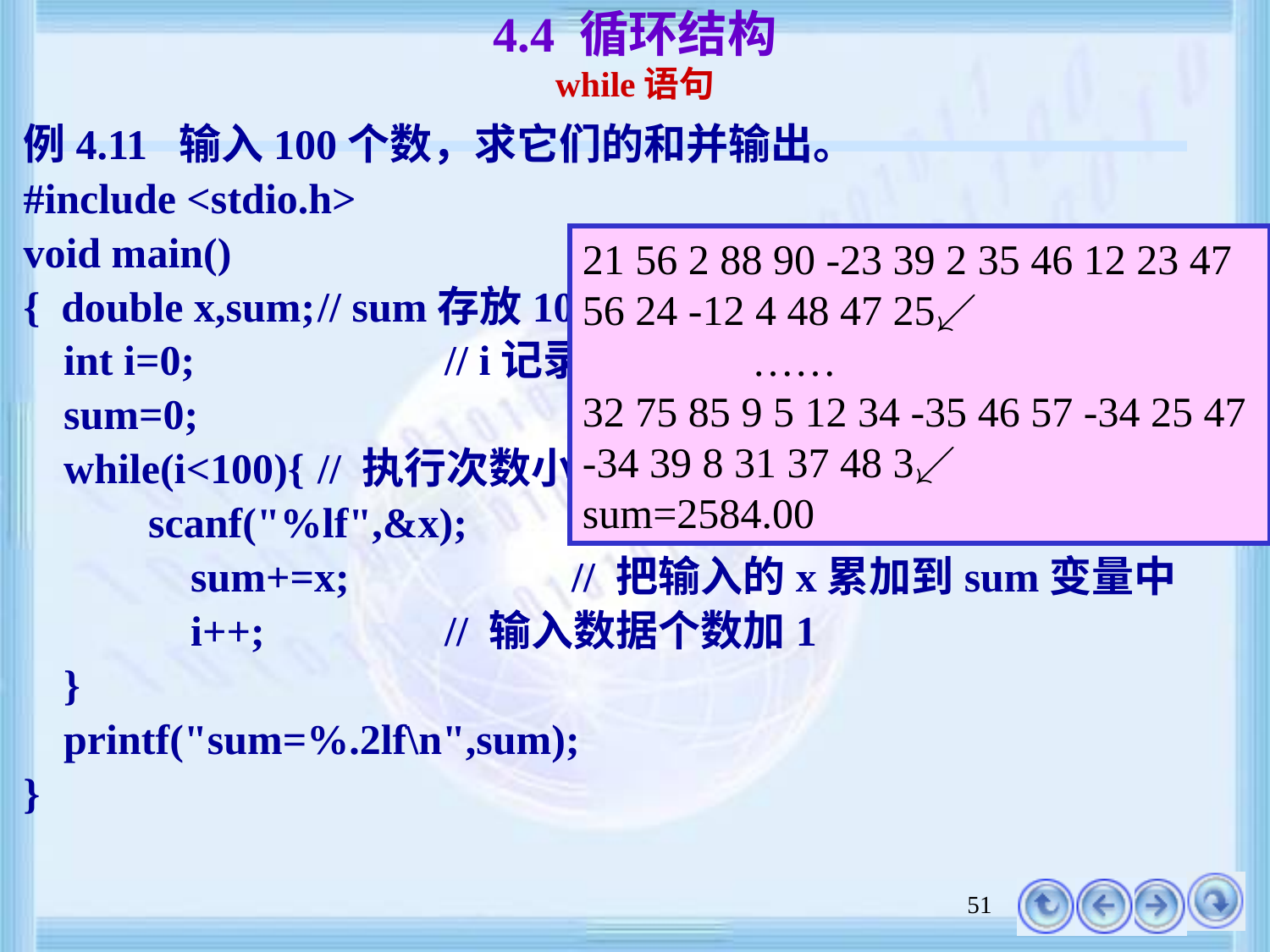

# 4.4 循环结构 while语句
例4.11  输入100个数，求它们的和并输出。
#include <stdio.h>
void main()
{  double x,sum;	// sum存放100个数据的和
	int i=0;		// i记录已输入数据个数
	sum=0;
	while(i<100){	// 执行次数小于100，继续进入循环
	        scanf("%lf",&x);	  // 输入一个数x
		sum+=x;		// 把输入的x累加到sum变量中
		i++;		// 输入数据个数加1
	}
	printf("sum=%.2lf\n",sum);
}
21 56 2 88 90 -23 39 2 35 46 12 23 47 56 24 -12 4 48 47 25↙
                ……
32 75 85 9 5 12 34 -35 46 57 -34 25 47  -34 39 8 31 37 48 3↙
sum=2584.00
51